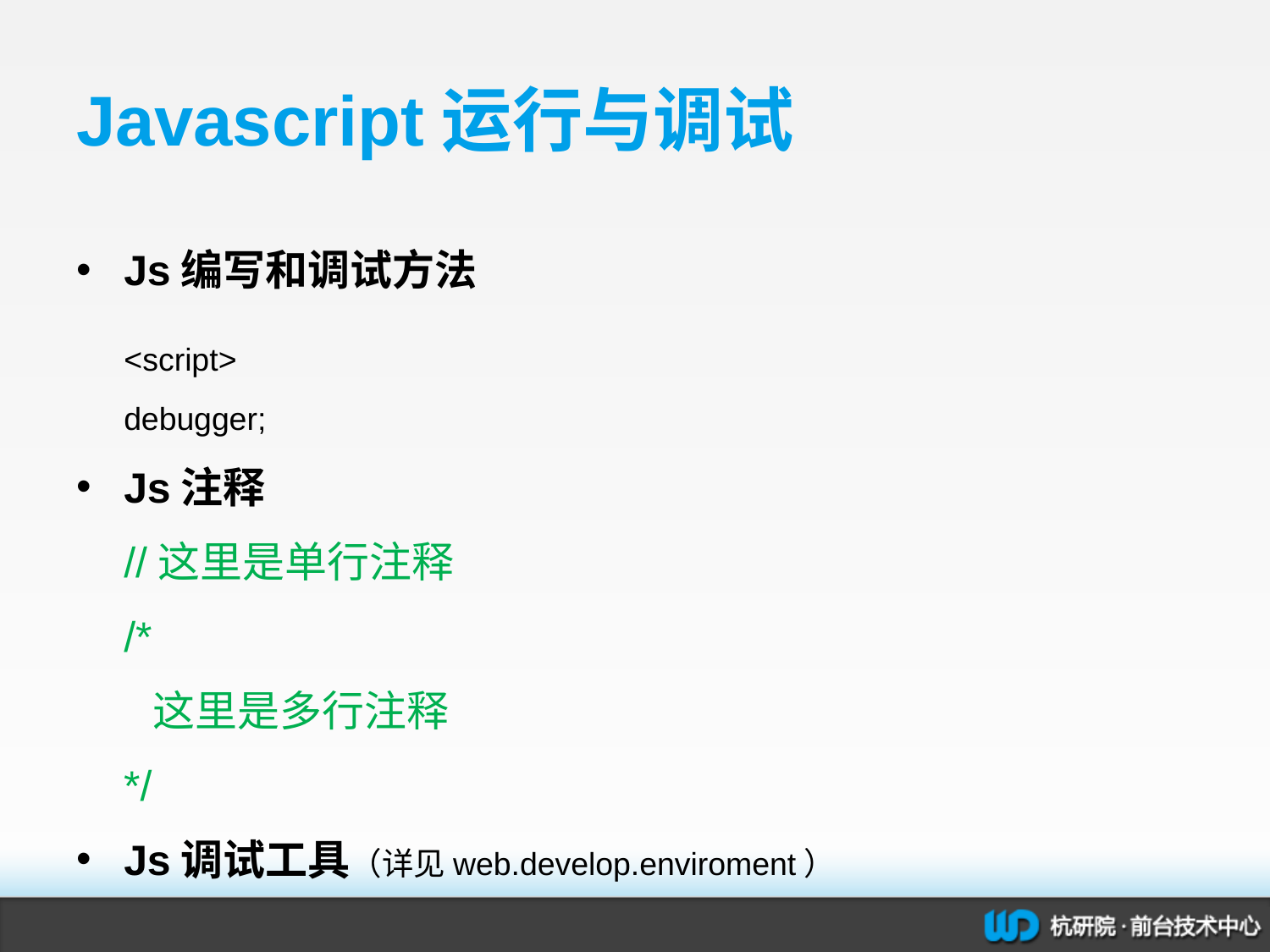

# Javascript运行与调试
Js编写和调试方法
	<script>
	debugger;
Js注释
	//这里是单行注释
	/*
       这里是多行注释
    */
Js调试工具（详见web.develop.enviroment）